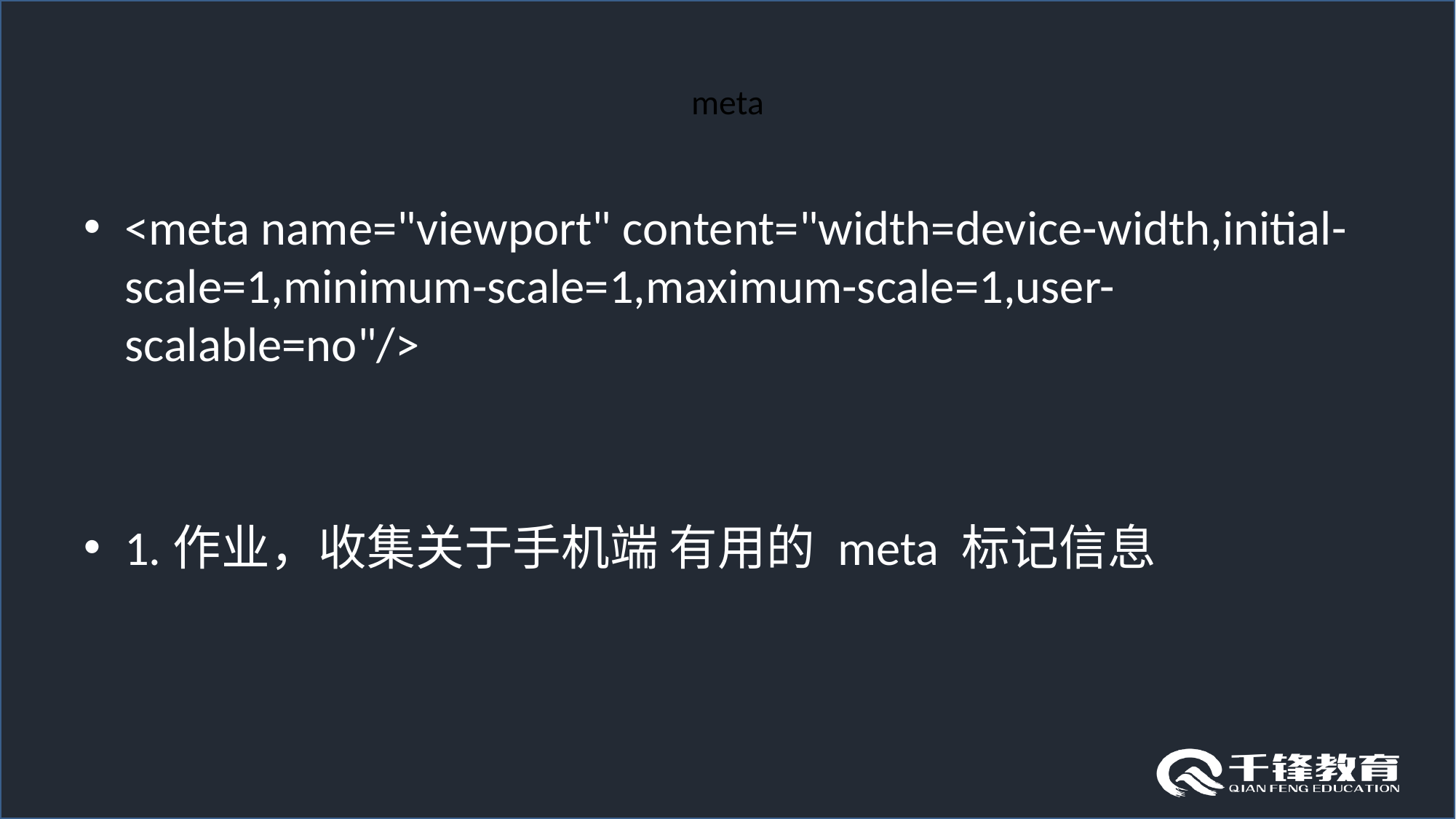

# meta
<meta name="viewport" content="width=device-width,initial-scale=1,minimum-scale=1,maximum-scale=1,user-scalable=no"/>

1.作业，收集关于手机端 有用的 meta 标记信息